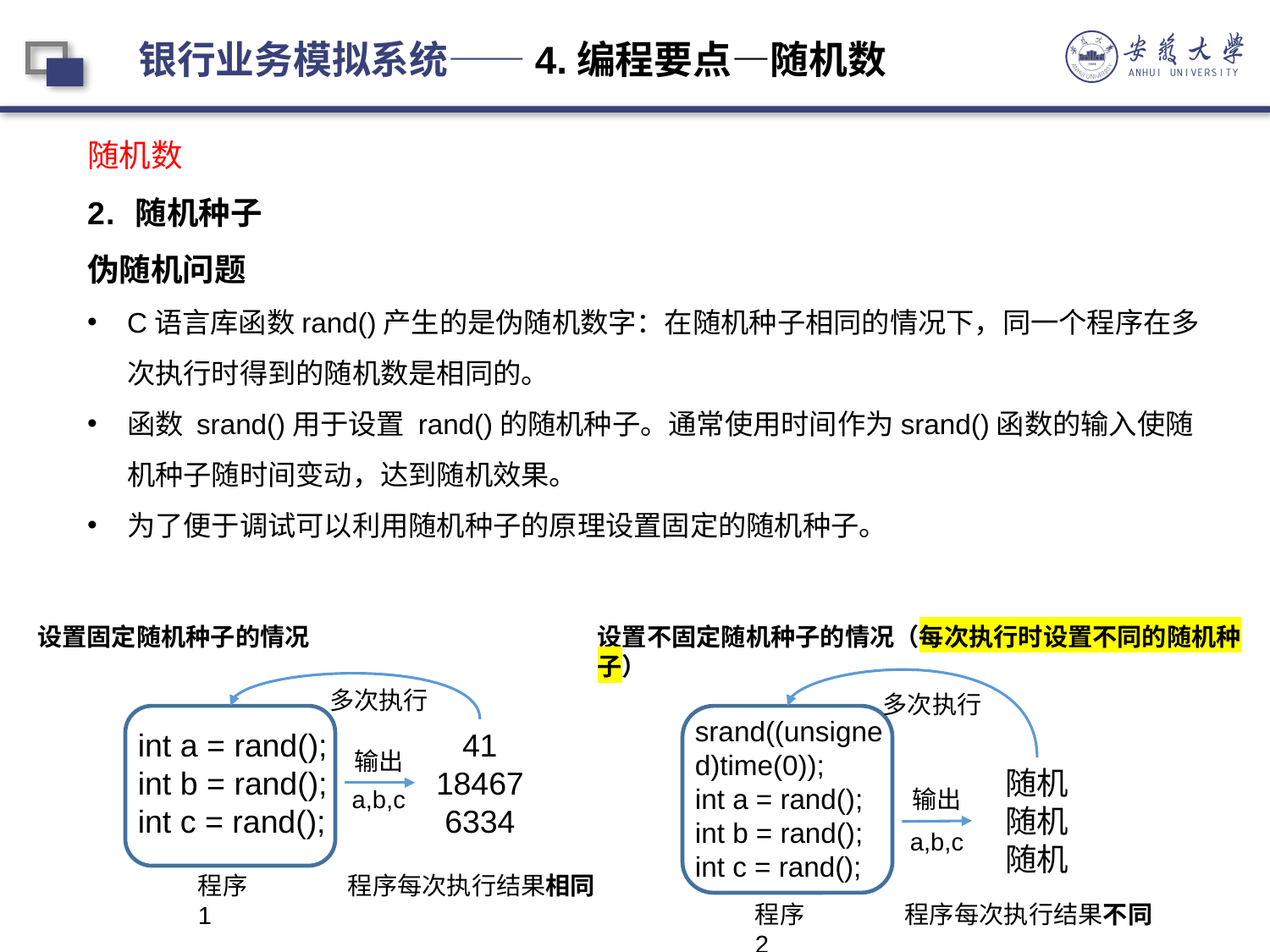

银行业务模拟系统——4.编程要点—随机数
随机数
随机种子
伪随机问题
C语言库函数rand()产生的是伪随机数字：在随机种子相同的情况下，同一个程序在多次执行时得到的随机数是相同的。
函数 srand()用于设置 rand()的随机种子。通常使用时间作为srand()函数的输入使随机种子随时间变动，达到随机效果。
为了便于调试可以利用随机种子的原理设置固定的随机种子。
设置固定随机种子的情况
设置不固定随机种子的情况（每次执行时设置不同的随机种子）
多次执行
多次执行

srand((unsigned)time(0));
int a = rand();
int b = rand();
int c = rand();
int a = rand();
int b = rand();
int c = rand();
41
18467
6334
输出
随机
随机
随机
a,b,c
输出
a,b,c
程序1
程序每次执行结果相同
程序2
程序每次执行结果不同